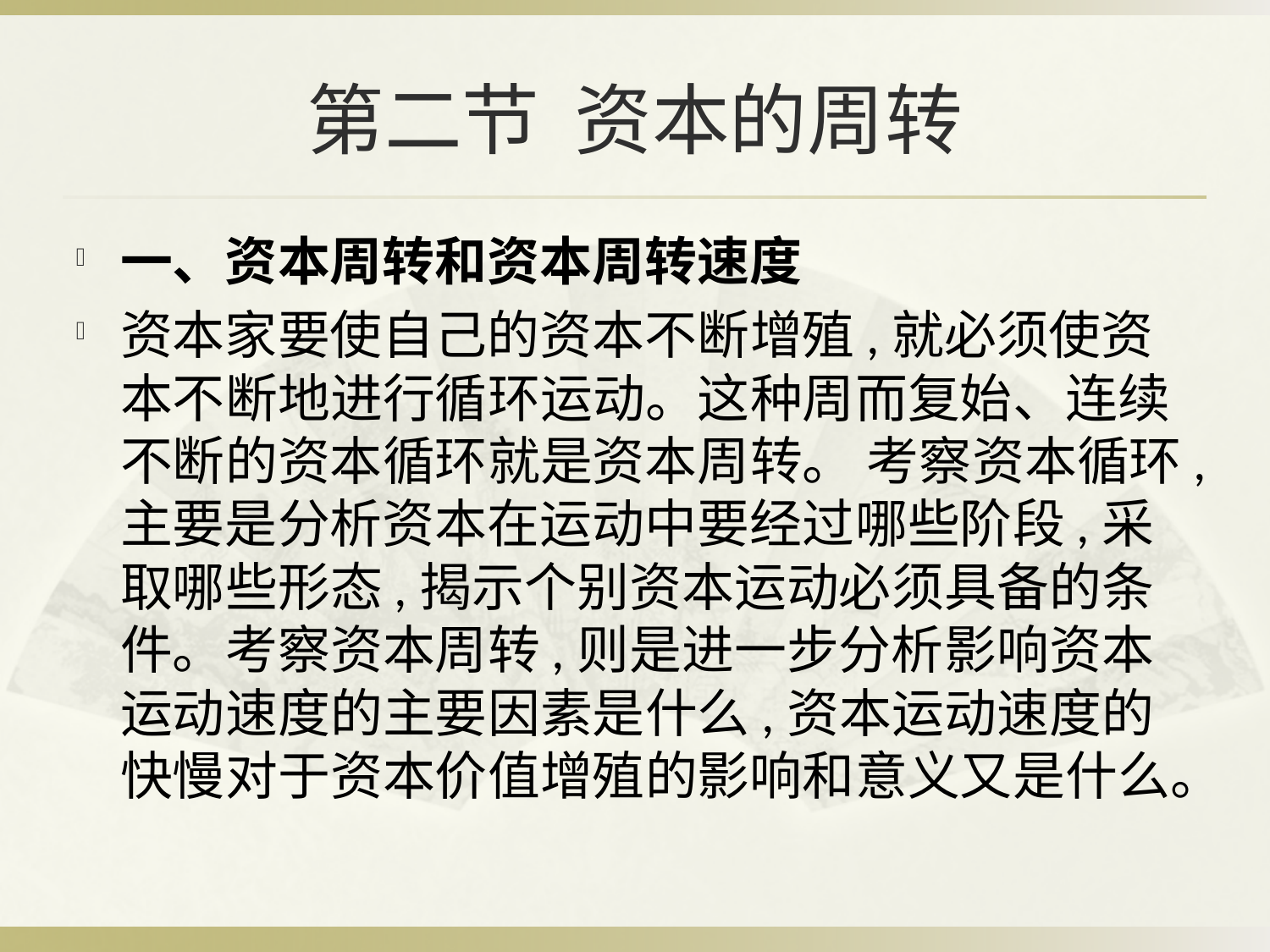

# 第二节  资本的周转
一、资本周转和资本周转速度
资本家要使自己的资本不断增殖,就必须使资本不断地进行循环运动。这种周而复始、连续不断的资本循环就是资本周转。 考察资本循环,主要是分析资本在运动中要经过哪些阶段,采取哪些形态,揭示个别资本运动必须具备的条件。考察资本周转,则是进一步分析影响资本运动速度的主要因素是什么,资本运动速度的快慢对于资本价值增殖的影响和意义又是什么。